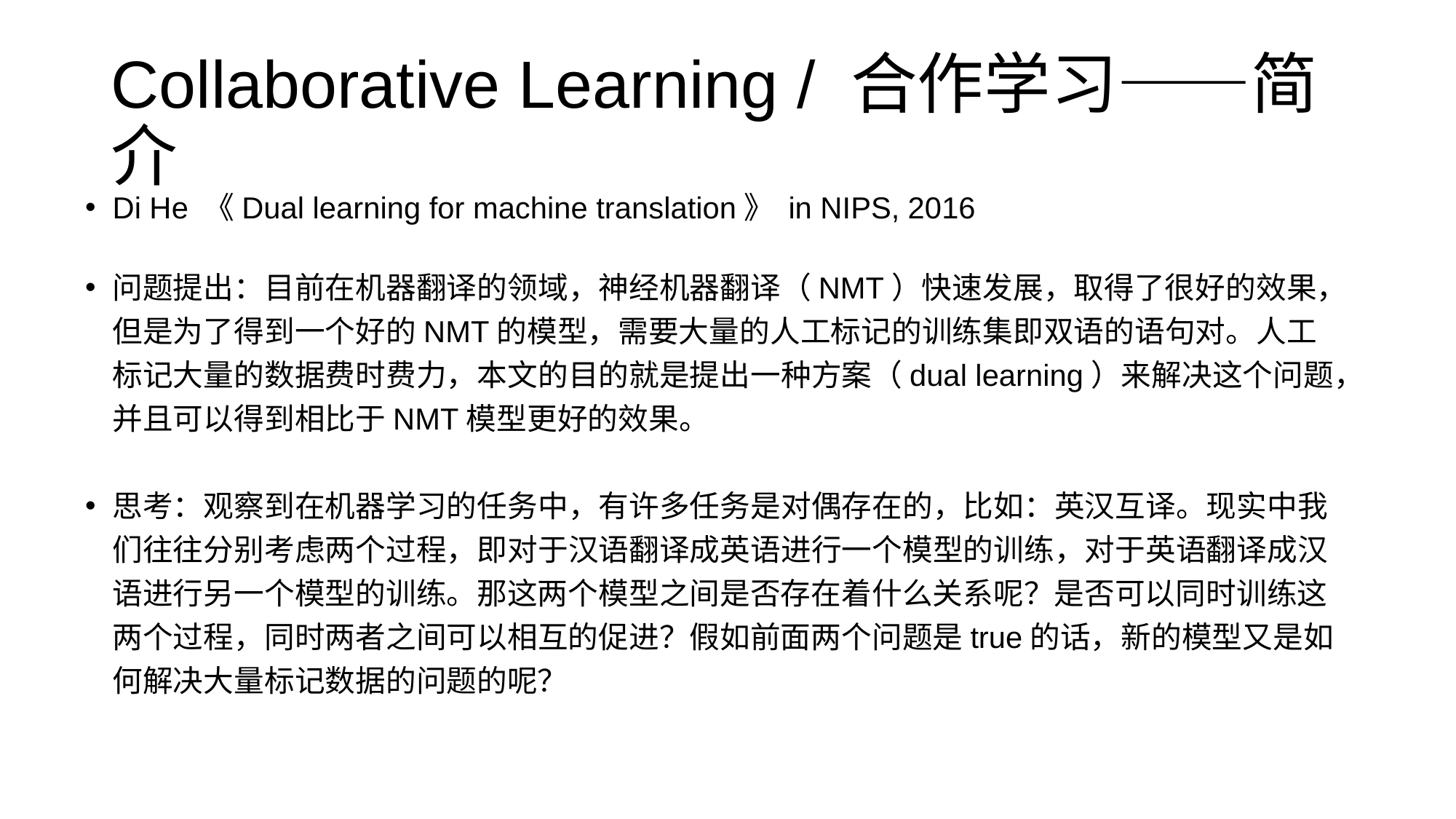

# Collaborative Learning / 合作学习——简介
Di He 《Dual learning for machine translation》 in NIPS, 2016
问题提出：目前在机器翻译的领域，神经机器翻译（NMT）快速发展，取得了很好的效果，但是为了得到一个好的NMT的模型，需要大量的人工标记的训练集即双语的语句对。人工标记大量的数据费时费力，本文的目的就是提出一种方案（dual learning）来解决这个问题，并且可以得到相比于NMT模型更好的效果。

思考：观察到在机器学习的任务中，有许多任务是对偶存在的，比如：英汉互译。现实中我们往往分别考虑两个过程，即对于汉语翻译成英语进行一个模型的训练，对于英语翻译成汉语进行另一个模型的训练。那这两个模型之间是否存在着什么关系呢？是否可以同时训练这两个过程，同时两者之间可以相互的促进？假如前面两个问题是true的话，新的模型又是如何解决大量标记数据的问题的呢？